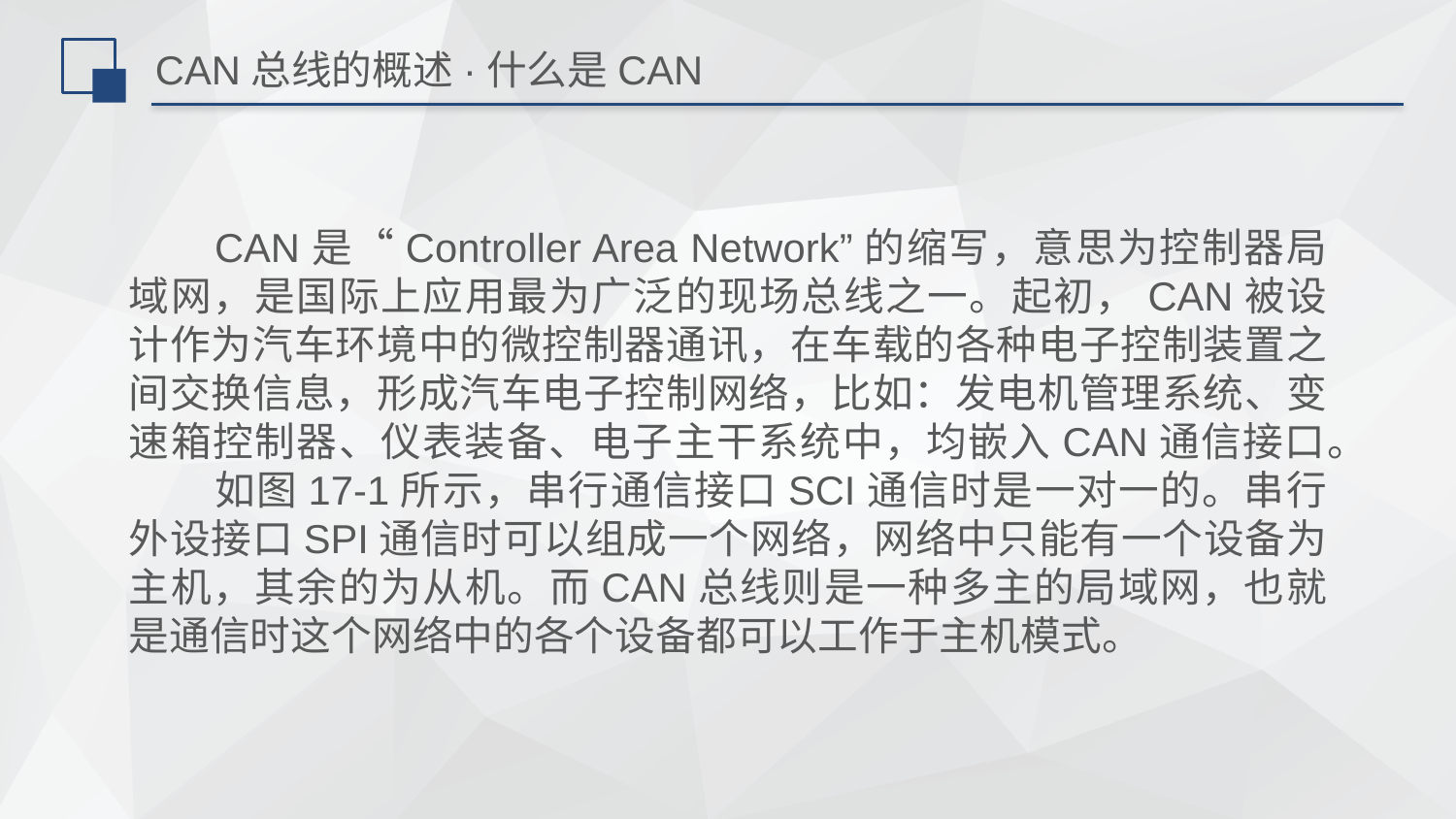

# CAN总线的概述·什么是CAN
CAN是“Controller Area Network”的缩写，意思为控制器局域网，是国际上应用最为广泛的现场总线之一。起初，CAN被设计作为汽车环境中的微控制器通讯，在车载的各种电子控制装置之间交换信息，形成汽车电子控制网络，比如：发电机管理系统、变速箱控制器、仪表装备、电子主干系统中，均嵌入CAN通信接口。
如图17-1所示，串行通信接口SCI通信时是一对一的。串行外设接口SPI通信时可以组成一个网络，网络中只能有一个设备为主机，其余的为从机。而CAN总线则是一种多主的局域网，也就是通信时这个网络中的各个设备都可以工作于主机模式。